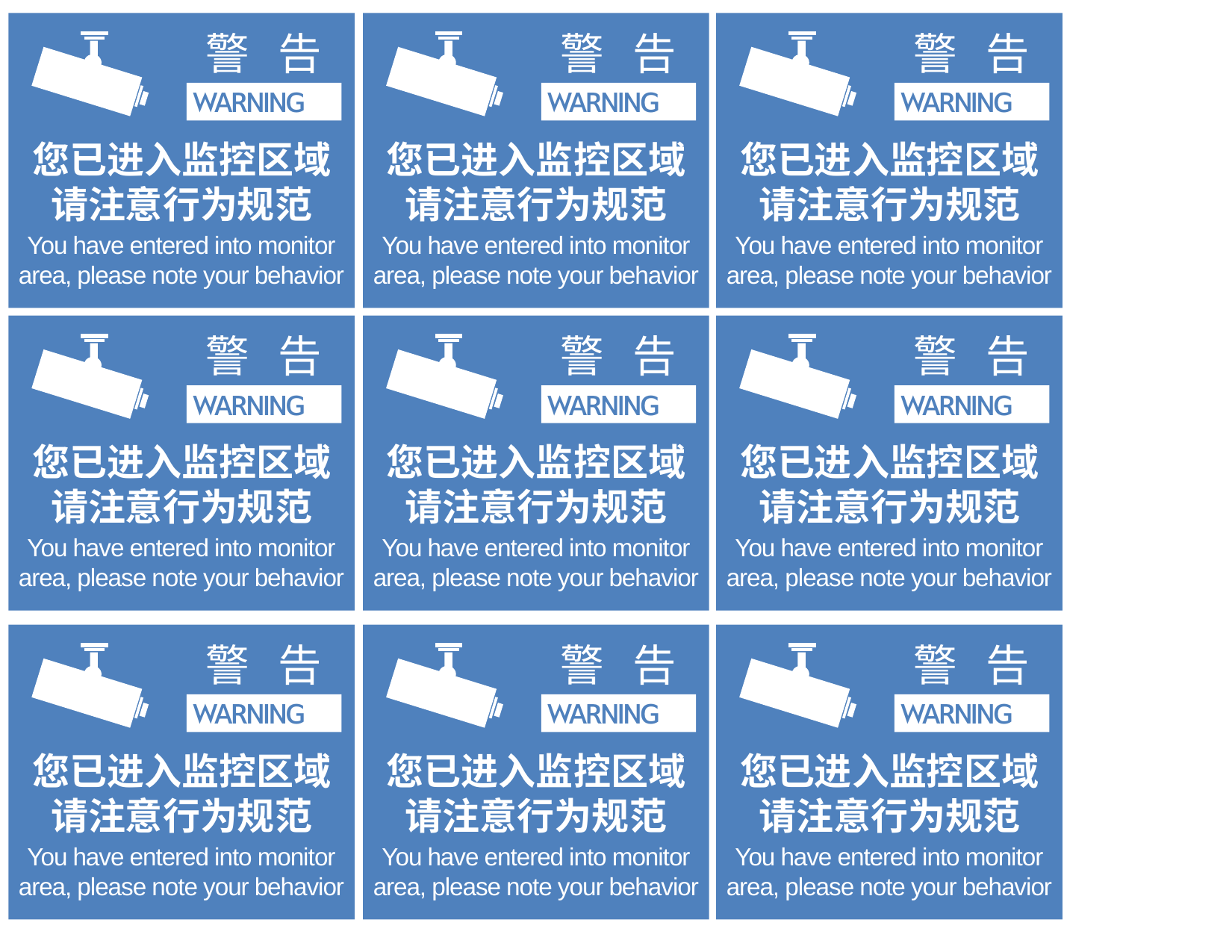

警   告

WARNING

您已进入监控区域
请注意行为规范
You have entered into monitor
area, please note your behavior

警   告

WARNING

您已进入监控区域
请注意行为规范
You have entered into monitor
area, please note your behavior

警   告

WARNING

您已进入监控区域
请注意行为规范
You have entered into monitor
area, please note your behavior

警   告

WARNING

您已进入监控区域
请注意行为规范
You have entered into monitor
area, please note your behavior

警   告

WARNING

您已进入监控区域
请注意行为规范
You have entered into monitor
area, please note your behavior

警   告

WARNING

您已进入监控区域
请注意行为规范
You have entered into monitor
area, please note your behavior

警   告

WARNING

您已进入监控区域
请注意行为规范
You have entered into monitor
area, please note your behavior

警   告

WARNING

您已进入监控区域
请注意行为规范
You have entered into monitor
area, please note your behavior

警   告

WARNING

您已进入监控区域
请注意行为规范
You have entered into monitor
area, please note your behavior